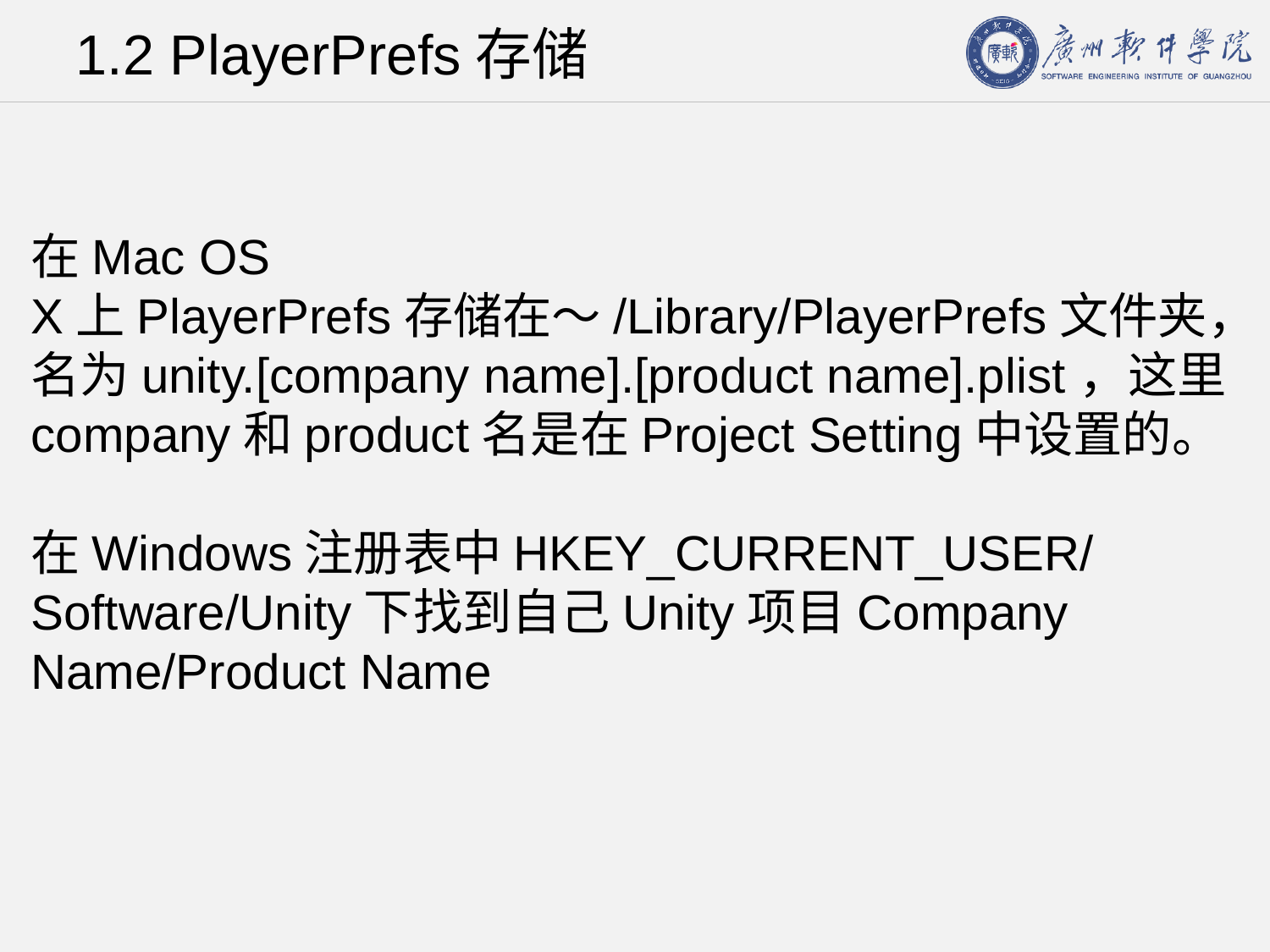

# 1.2 PlayerPrefs存储
在Mac OS X上PlayerPrefs存储在～/Library/PlayerPrefs文件夹，名为unity.[company name].[product name].plist，这里company和product名是在Project Setting中设置的。

在Windows注册表中HKEY_CURRENT_USER/Software/Unity下找到自己Unity项目Company Name/Product Name